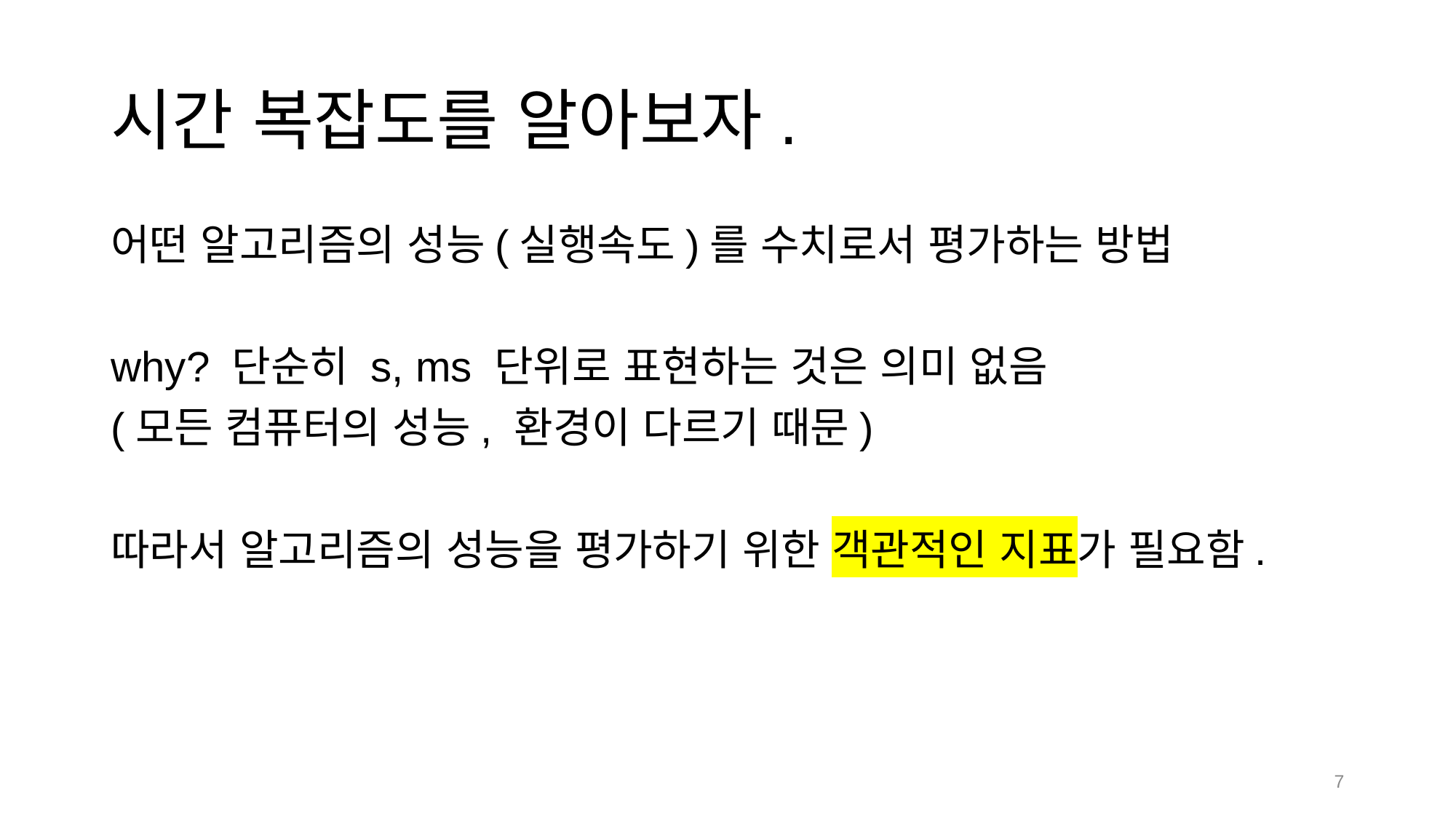

# 시간 복잡도를 알아보자.
어떤 알고리즘의 성능(실행속도)를 수치로서 평가하는 방법

why? 단순히 s, ms 단위로 표현하는 것은 의미 없음
(모든 컴퓨터의 성능, 환경이 다르기 때문)

따라서 알고리즘의 성능을 평가하기 위한 객관적인 지표가 필요함.
7